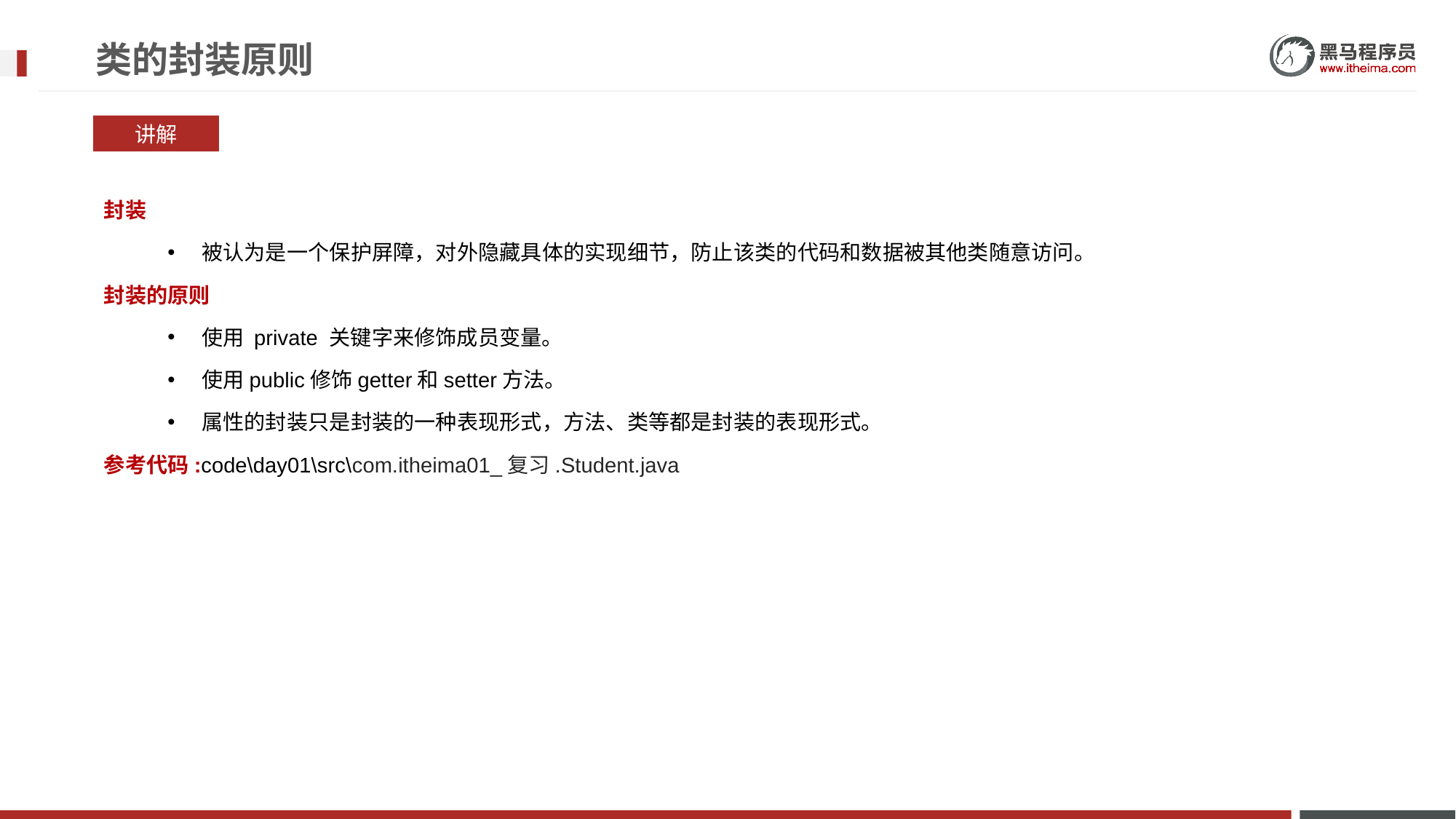

# 类的封装原则
讲解
封装
被认为是一个保护屏障，对外隐藏具体的实现细节，防止该类的代码和数据被其他类随意访问。
封装的原则
使用 private 关键字来修饰成员变量。
使用public修饰getter和setter方法。
属性的封装只是封装的一种表现形式，方法、类等都是封装的表现形式。
参考代码:code\day01\src\com.itheima01_复习.Student.java